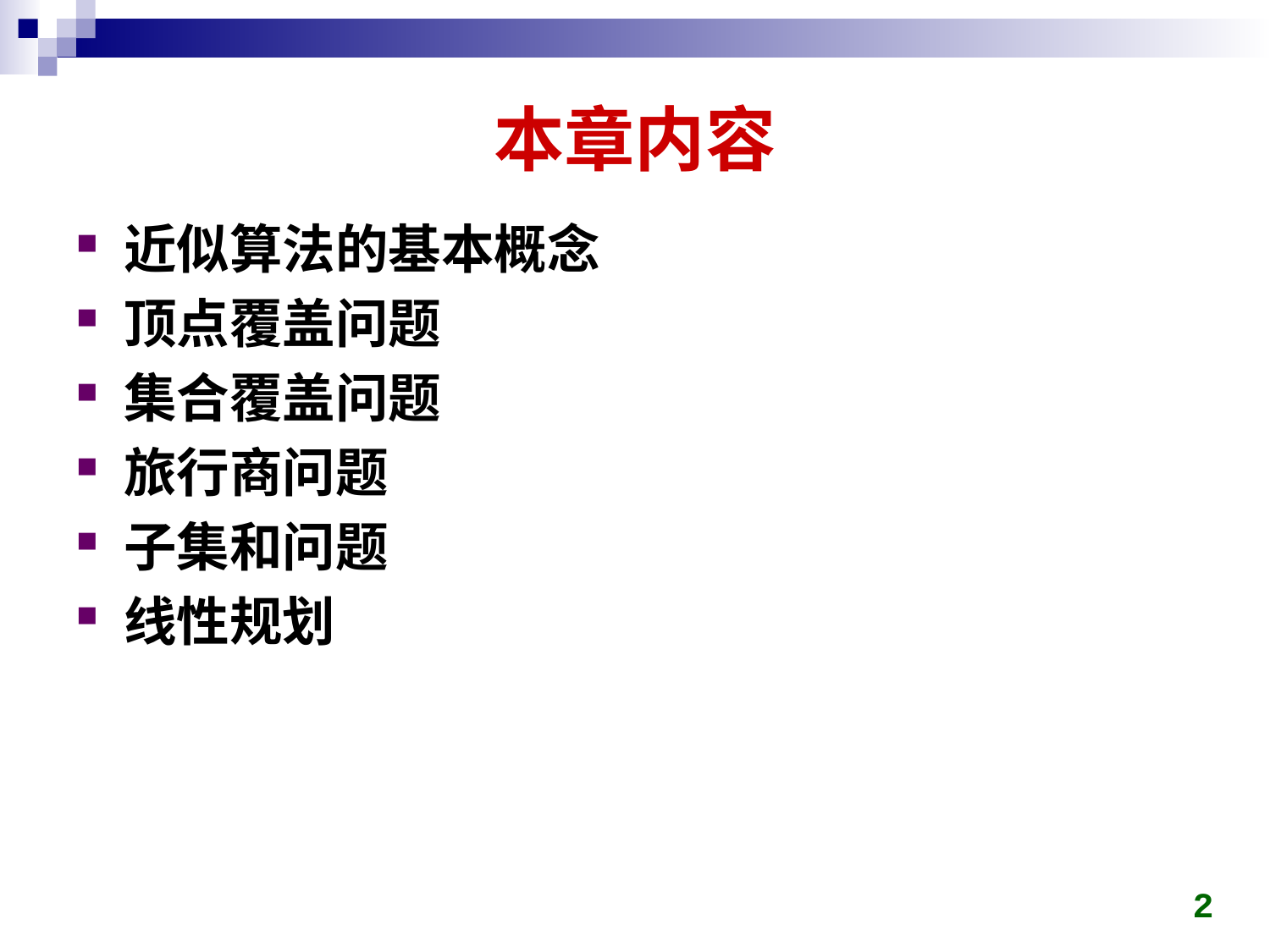

# 本章内容
近似算法的基本概念
顶点覆盖问题
集合覆盖问题
旅行商问题
子集和问题
线性规划

2